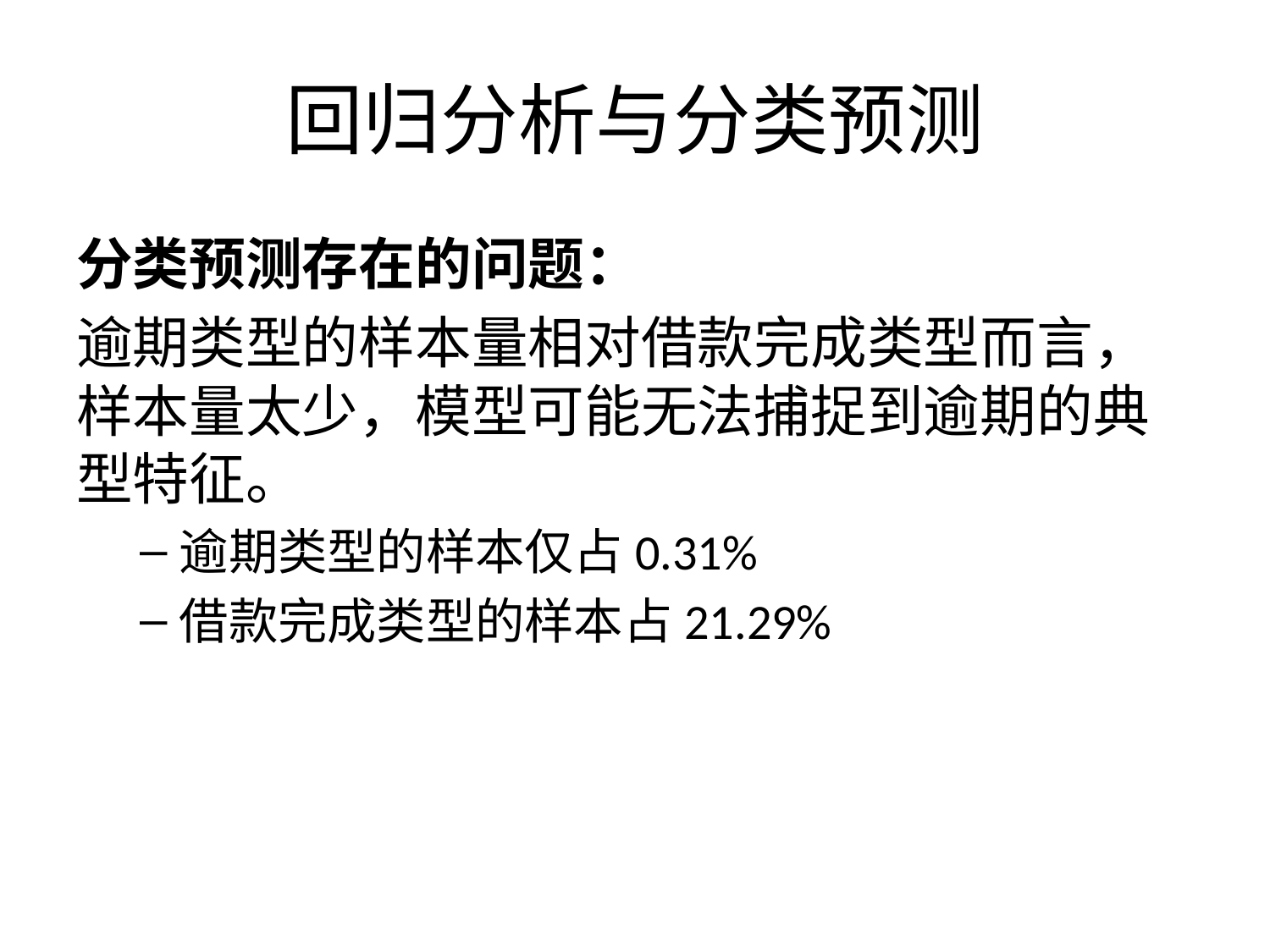

# 回归分析与分类预测
分类预测存在的问题：
逾期类型的样本量相对借款完成类型而言，样本量太少，模型可能无法捕捉到逾期的典型特征。
逾期类型的样本仅占0.31%
借款完成类型的样本占21.29%